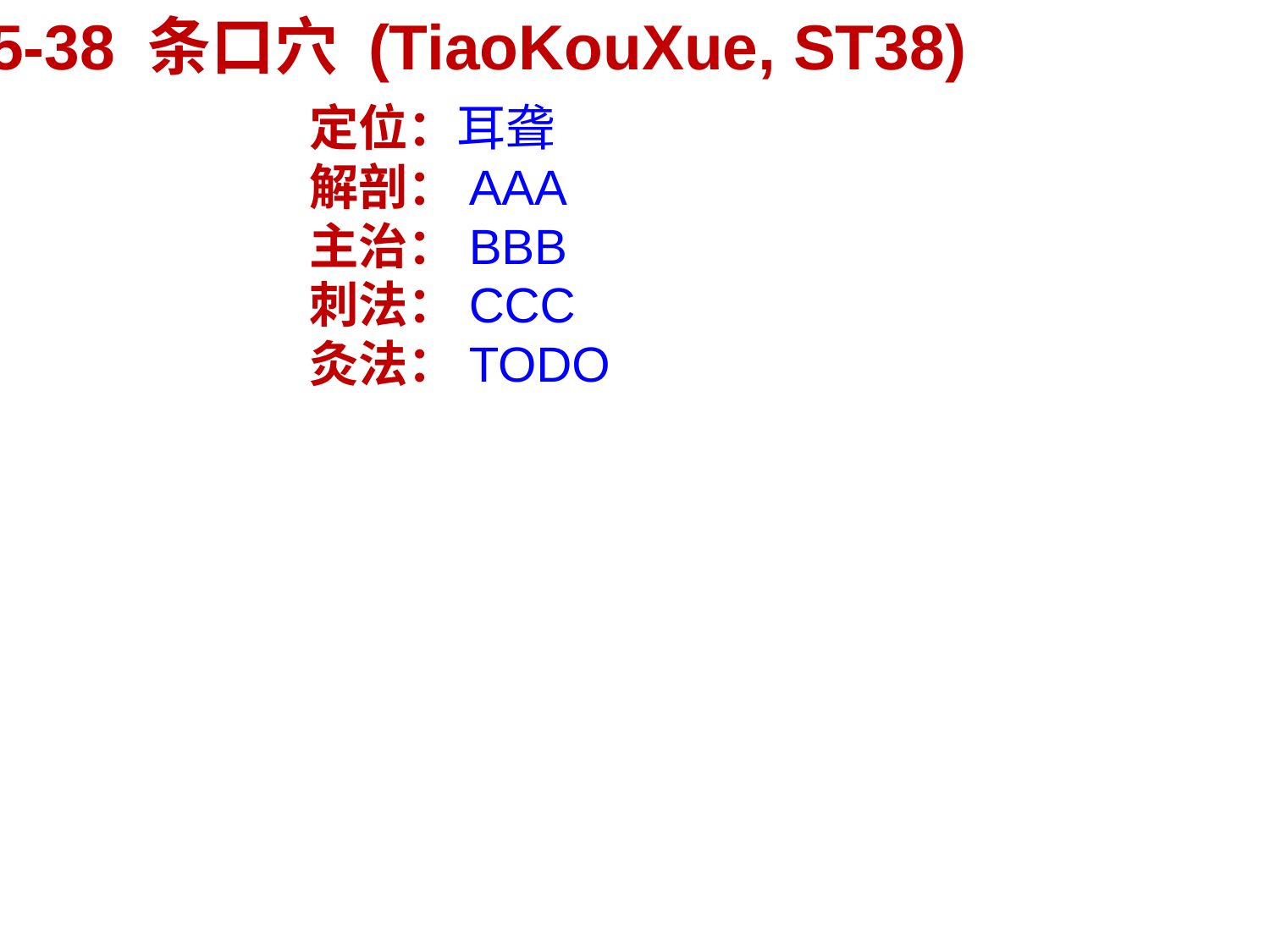

45-38 条口穴 (TiaoKouXue, ST38)
定位：耳聋
解剖：AAA
主治：BBB
刺法：CCC
灸法：TODO